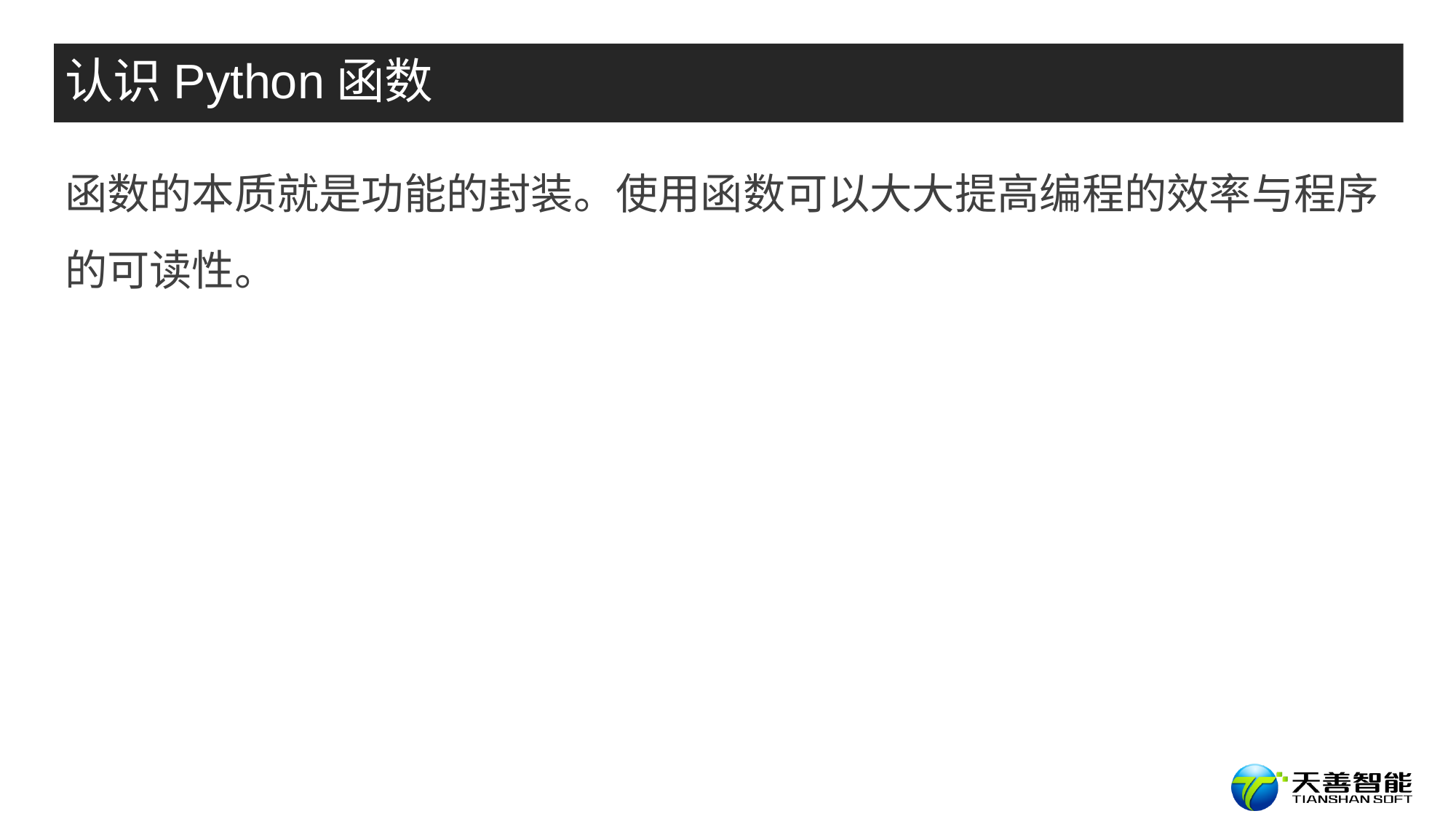

# 认识Python函数
函数的本质就是功能的封装。使用函数可以大大提高编程的效率与程序的可读性。